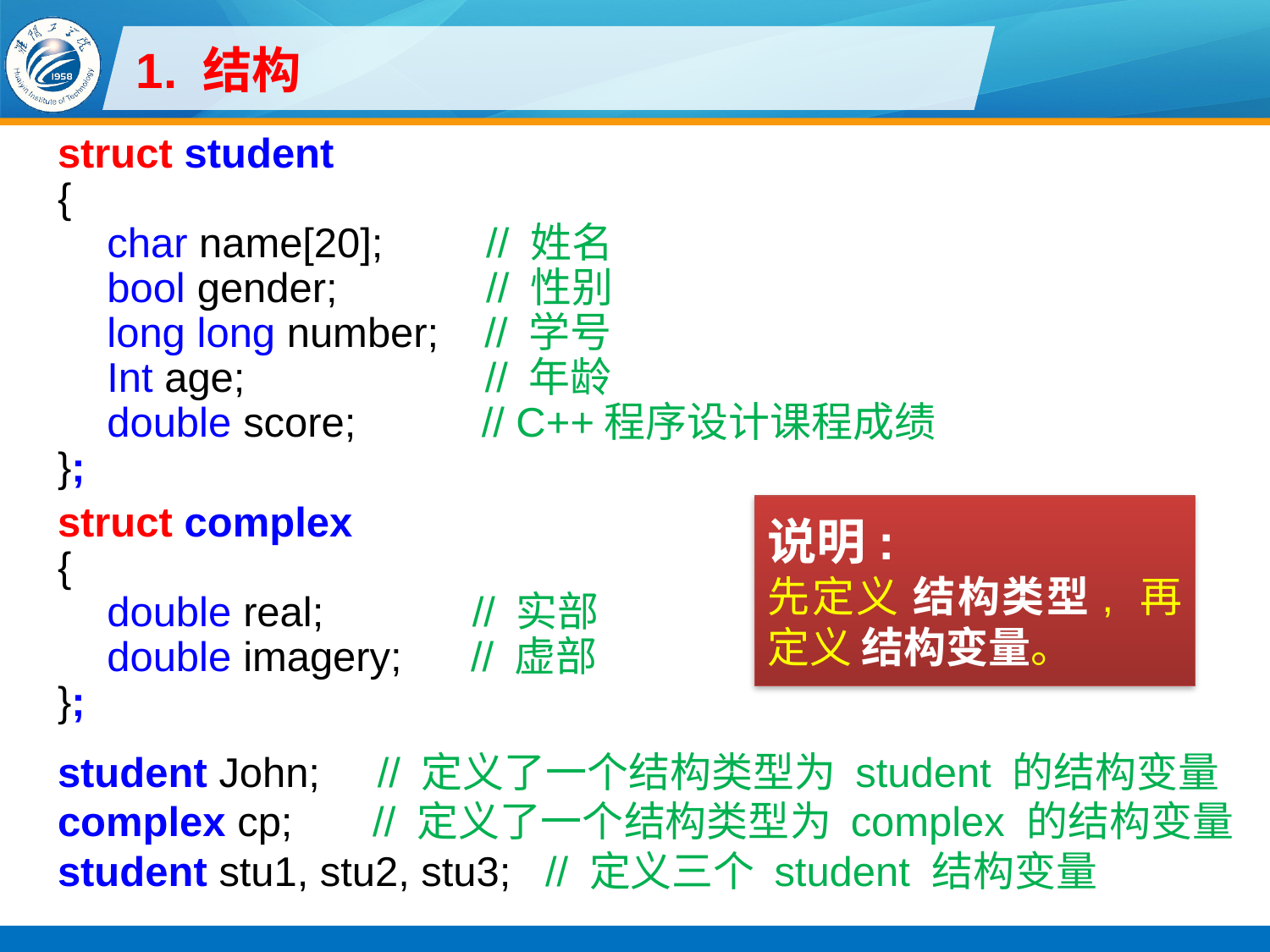

# 1. 结构
struct student
{
char name[20];         // 姓名
bool gender;             // 性别
long long number;    // 学号
Int age;                     // 年龄
double score;           // C++程序设计课程成绩
};
struct complex
{
double real;             // 实部
double imagery;      // 虚部
};
student John;     // 定义了一个结构类型为 student 的结构变量
complex cp;       // 定义了一个结构类型为 complex 的结构变量
student stu1, stu2, stu3;   // 定义三个 student 结构变量
说明:
先定义 结构类型, 再定义 结构变量。